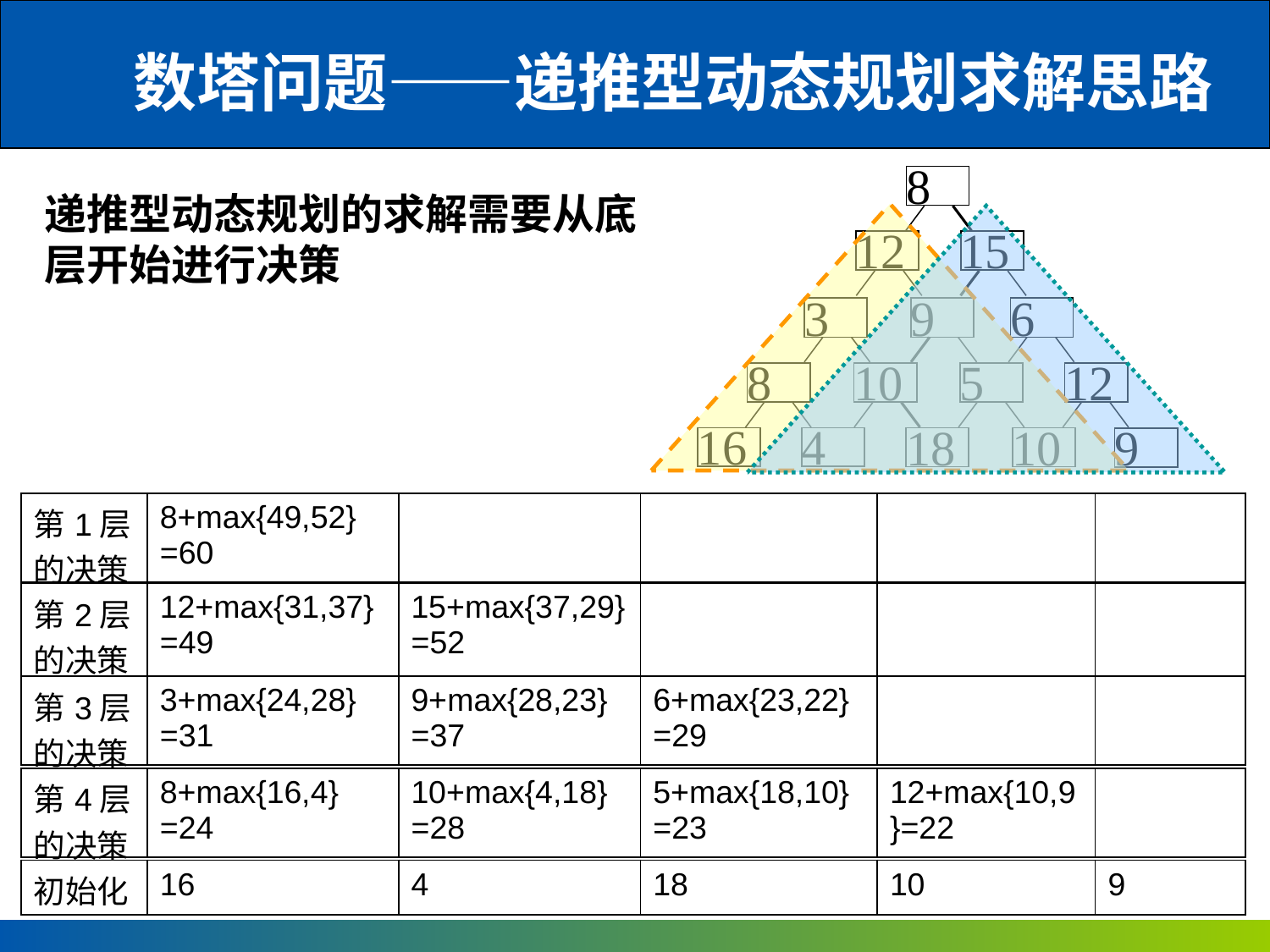

数塔问题——递推型动态规划求解思路
8

15
12

3
9
6

8
10
12
5

16
4
18
10
9

递推型动态规划的求解需要从底层开始进行决策
| 第1层的决策 | 8+max{49,52} =60 |  |  |  |  |
| --- | --- | --- | --- | --- | --- |
| 第2层的决策 | 12+max{31,37} =49 | 15+max{37,29} =52 |  |  |  |
| --- | --- | --- | --- | --- | --- |
| 第3层的决策 | 3+max{24,28} =31 | 9+max{28,23} =37 | 6+max{23,22} =29 |  |  |
| --- | --- | --- | --- | --- | --- |
| 第4层的决策 | 8+max{16,4} =24 | 10+max{4,18} =28 | 5+max{18,10} =23 | 12+max{10,9}=22 |  |
| --- | --- | --- | --- | --- | --- |
| 初始化 | 16 | 4 | 18 | 10 | 9 |
| --- | --- | --- | --- | --- | --- |